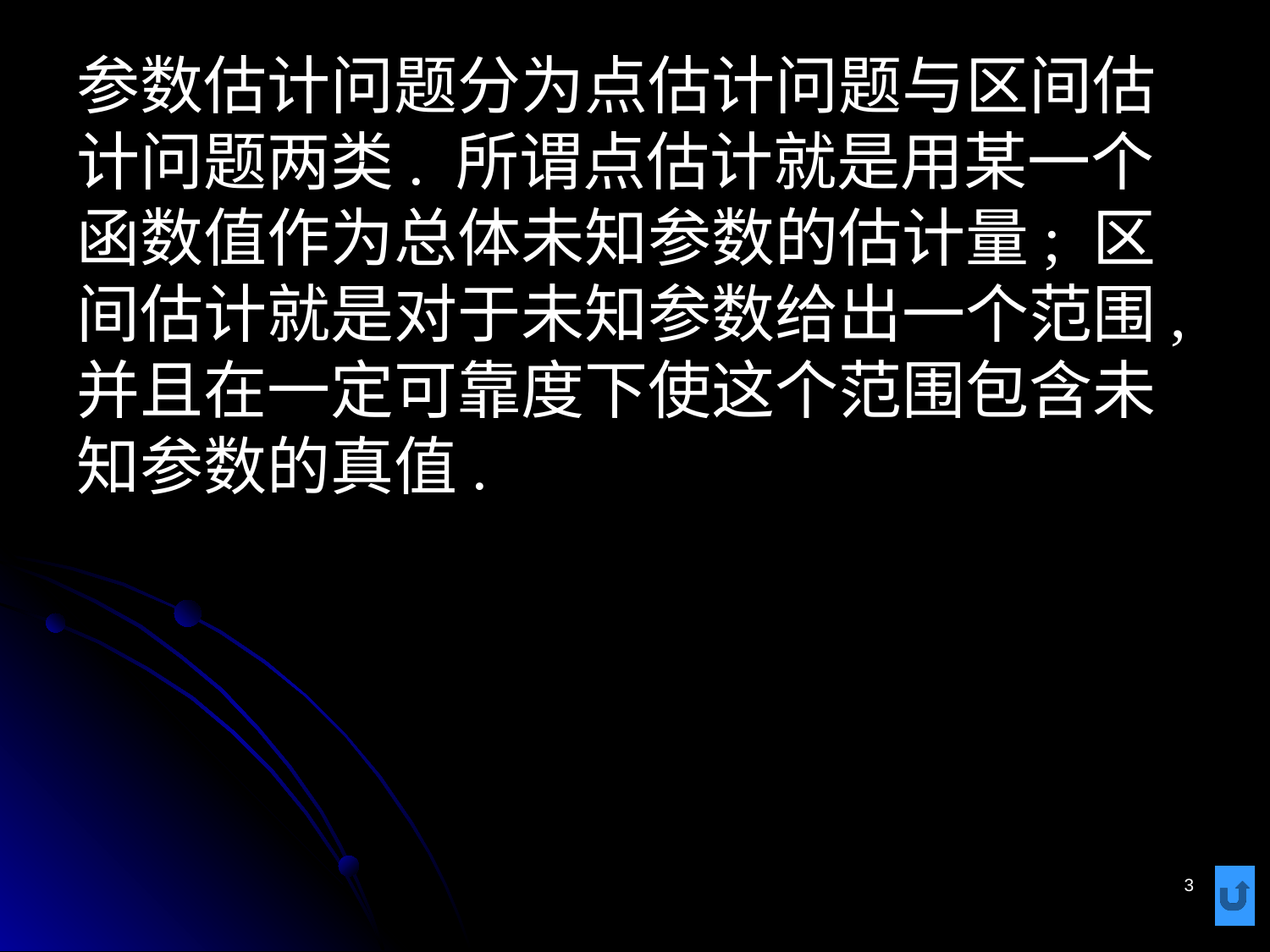

# 参数估计问题分为点估计问题与区间估计问题两类. 所谓点估计就是用某一个函数值作为总体未知参数的估计量; 区间估计就是对于未知参数给出一个范围, 并且在一定可靠度下使这个范围包含未知参数的真值.
3